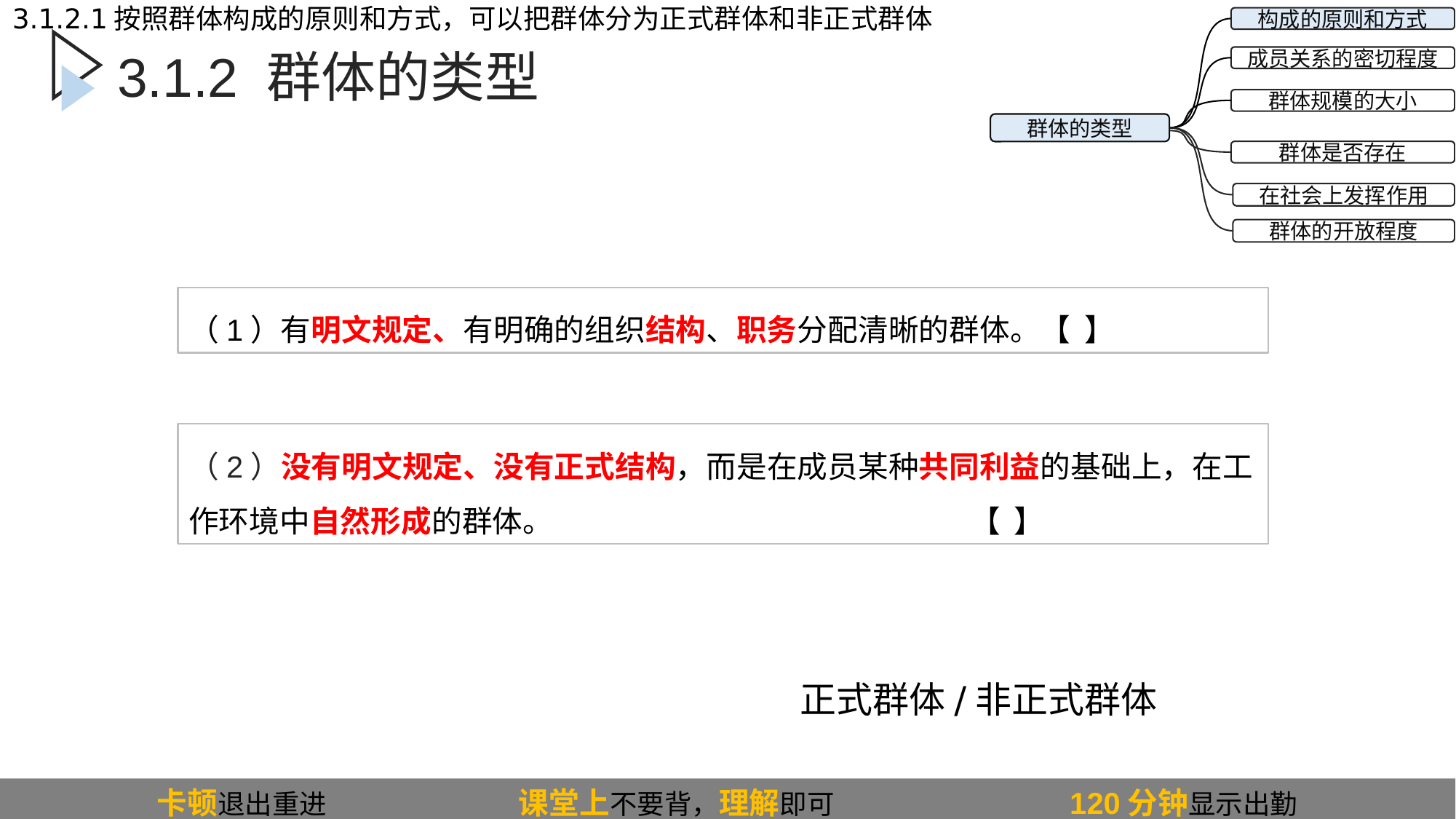

3.1.2.1按照群体构成的原则和方式，可以把群体分为正式群体和非正式群体
构成的原则和方式
成员关系的密切程度
群体规模的大小
群体的类型
群体是否存在
在社会上发挥作用
群体的开放程度
3.1.2 群体的类型
（1）有明文规定、有明确的组织结构、职务分配清晰的群体。【  】
（2）没有明文规定、没有正式结构，而是在成员某种共同利益的基础上，在工作环境中自然形成的群体。                                                              【  】
正式群体/非正式群体